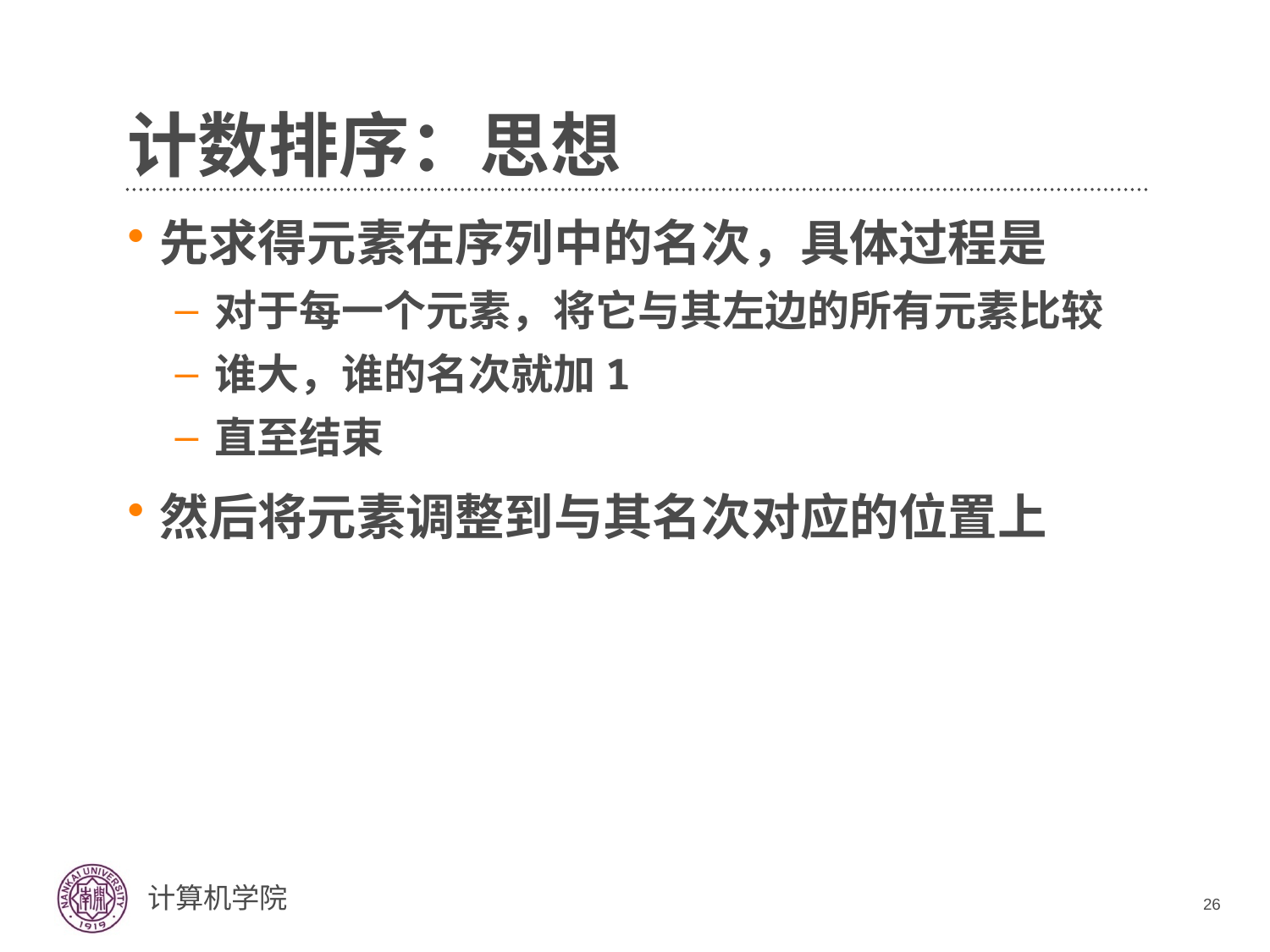

# 计数排序：思想
先求得元素在序列中的名次，具体过程是
对于每一个元素，将它与其左边的所有元素比较
谁大，谁的名次就加1
直至结束
然后将元素调整到与其名次对应的位置上
26